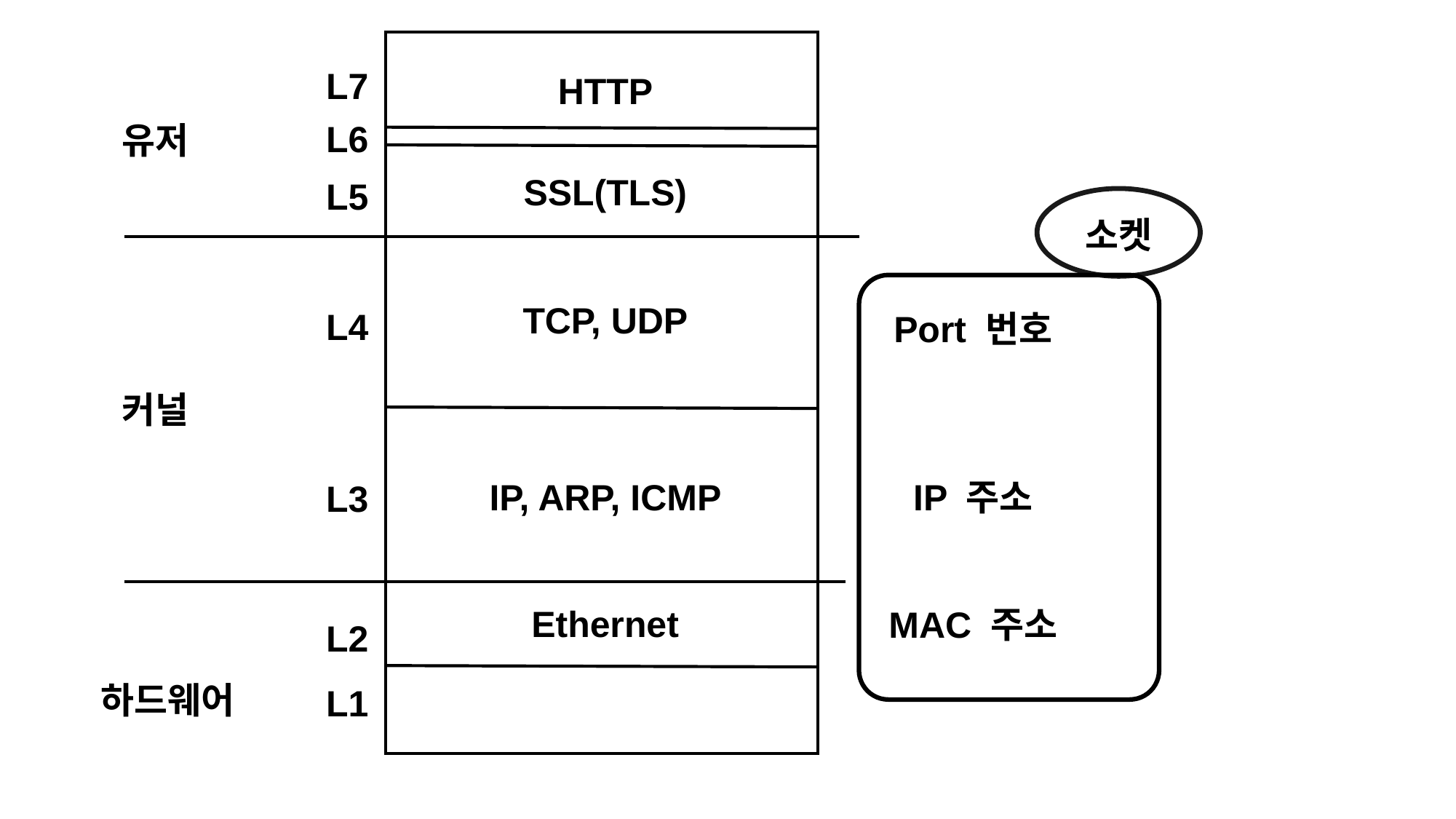

L7
HTTP
L6
유저
SSL(TLS)
L5

소켓

TCP, UDP
L4
Port 번호
커널
IP 주소
IP, ARP, ICMP
L3
Ethernet
MAC 주소
L2
하드웨어
L1